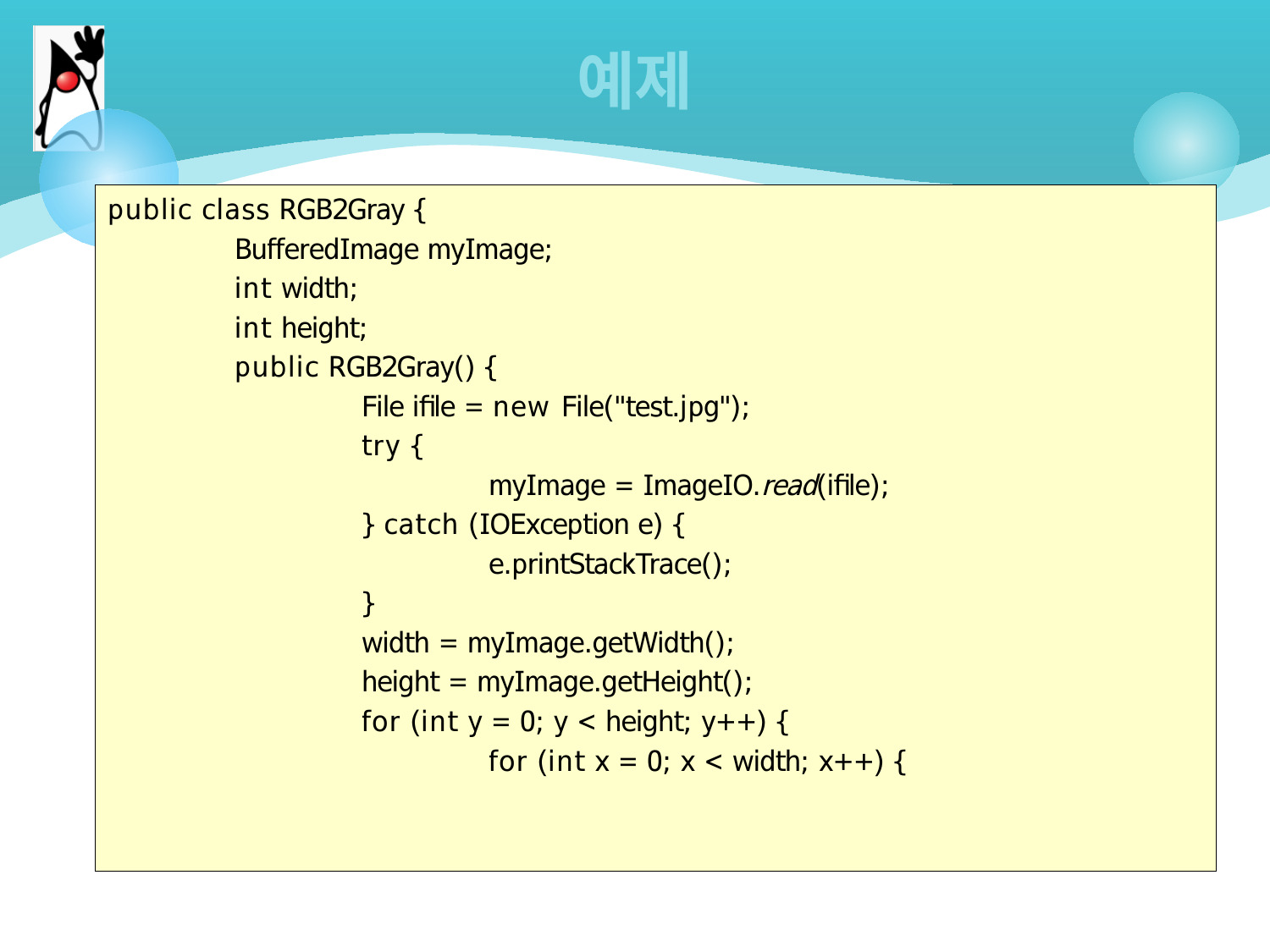

# 예제
public class RGB2Gray {
	BufferedImage myImage;
	int width;
	int height;
	public RGB2Gray() {
		File ifile = new File("test.jpg");
		try {
			myImage = ImageIO.read(ifile);
		} catch (IOException e) {
			e.printStackTrace();
		}
		width = myImage.getWidth();
		height = myImage.getHeight();
		for (int y = 0; y < height; y++) {
			for (int x = 0; x < width; x++) {